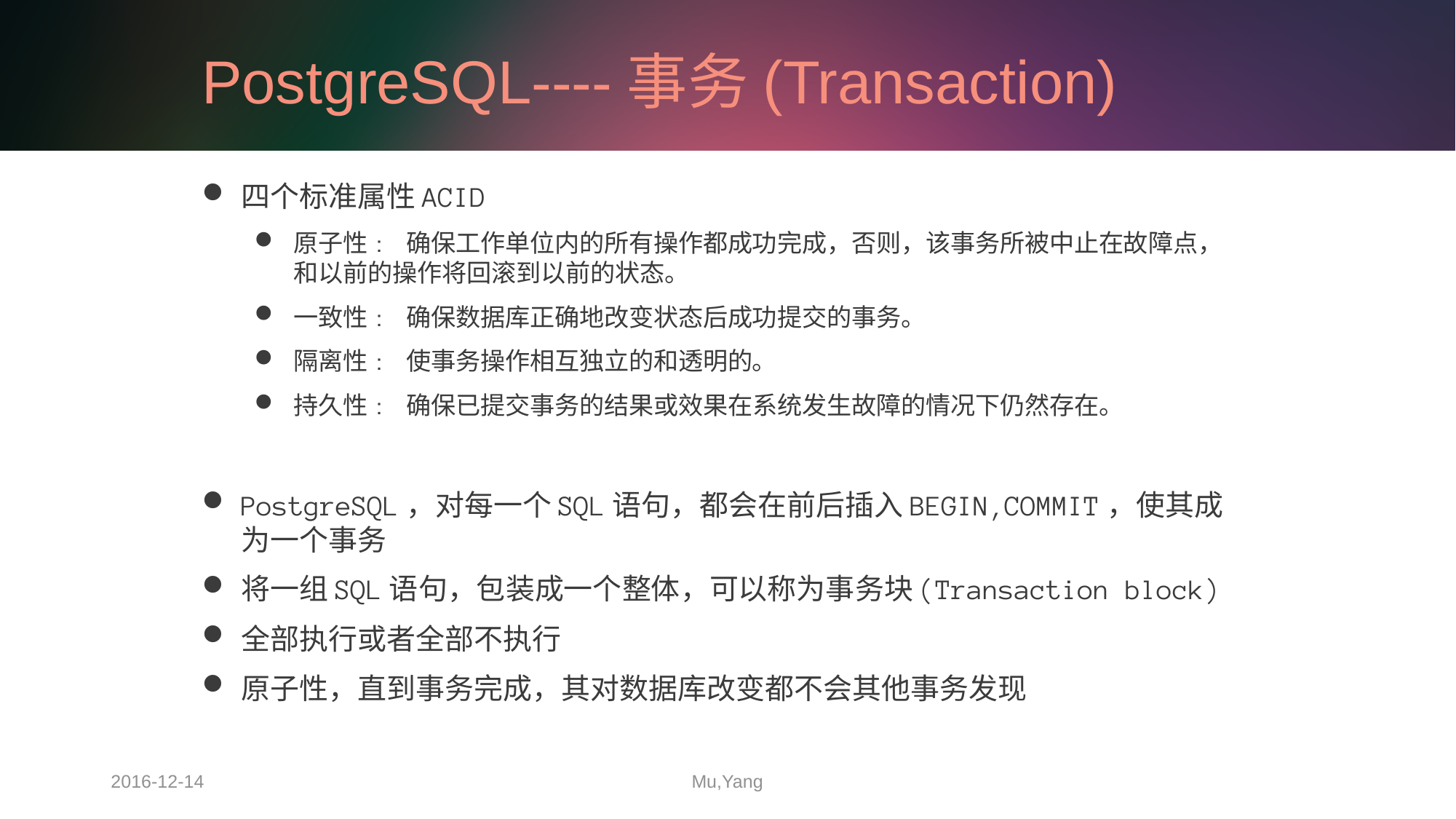

# PostgreSQL----事务(Transaction)
四个标准属性ACID
原子性: 确保工作单位内的所有操作都成功完成，否则，该事务所被中止在故障点，和以前的操作将回滚到以前的状态。
一致性: 确保数据库正确地改变状态后成功提交的事务。
隔离性: 使事务操作相互独立的和透明的。
持久性: 确保已提交事务的结果或效果在系统发生故障的情况下仍然存在。

PostgreSQL，对每一个SQL语句，都会在前后插入BEGIN,COMMIT，使其成为一个事务
将一组SQL语句，包装成一个整体，可以称为事务块(Transaction block)
全部执行或者全部不执行
原子性，直到事务完成，其对数据库改变都不会其他事务发现

2016-12-14
Mu,Yang
95